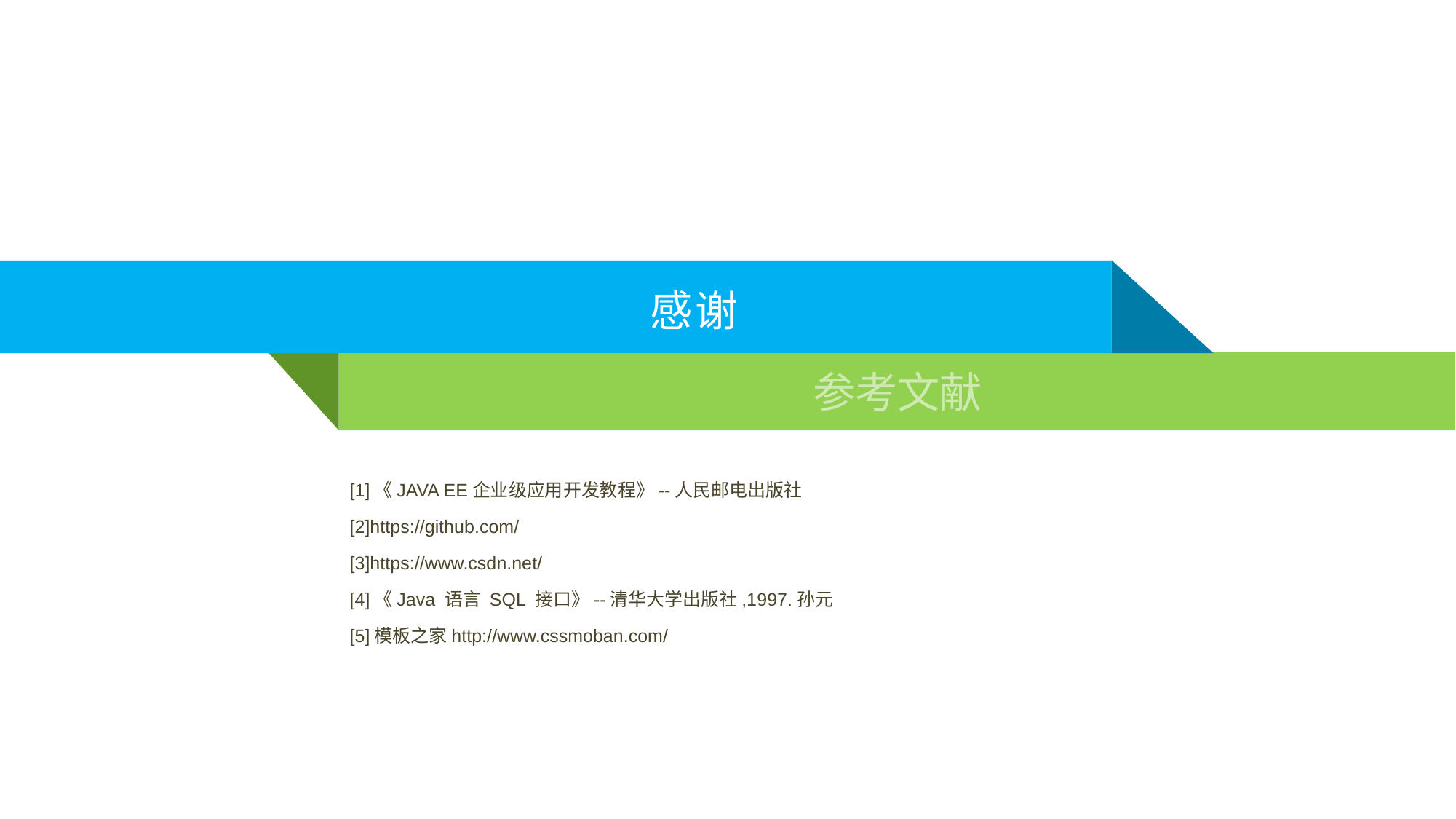

感谢

参考文献
[1]《JAVA EE企业级应用开发教程》--人民邮电出版社
[2]https://github.com/
[3]https://www.csdn.net/
[4]《Java 语言 SQL 接口》--清华大学出版社,1997.孙元
[5]模板之家http://www.cssmoban.com/